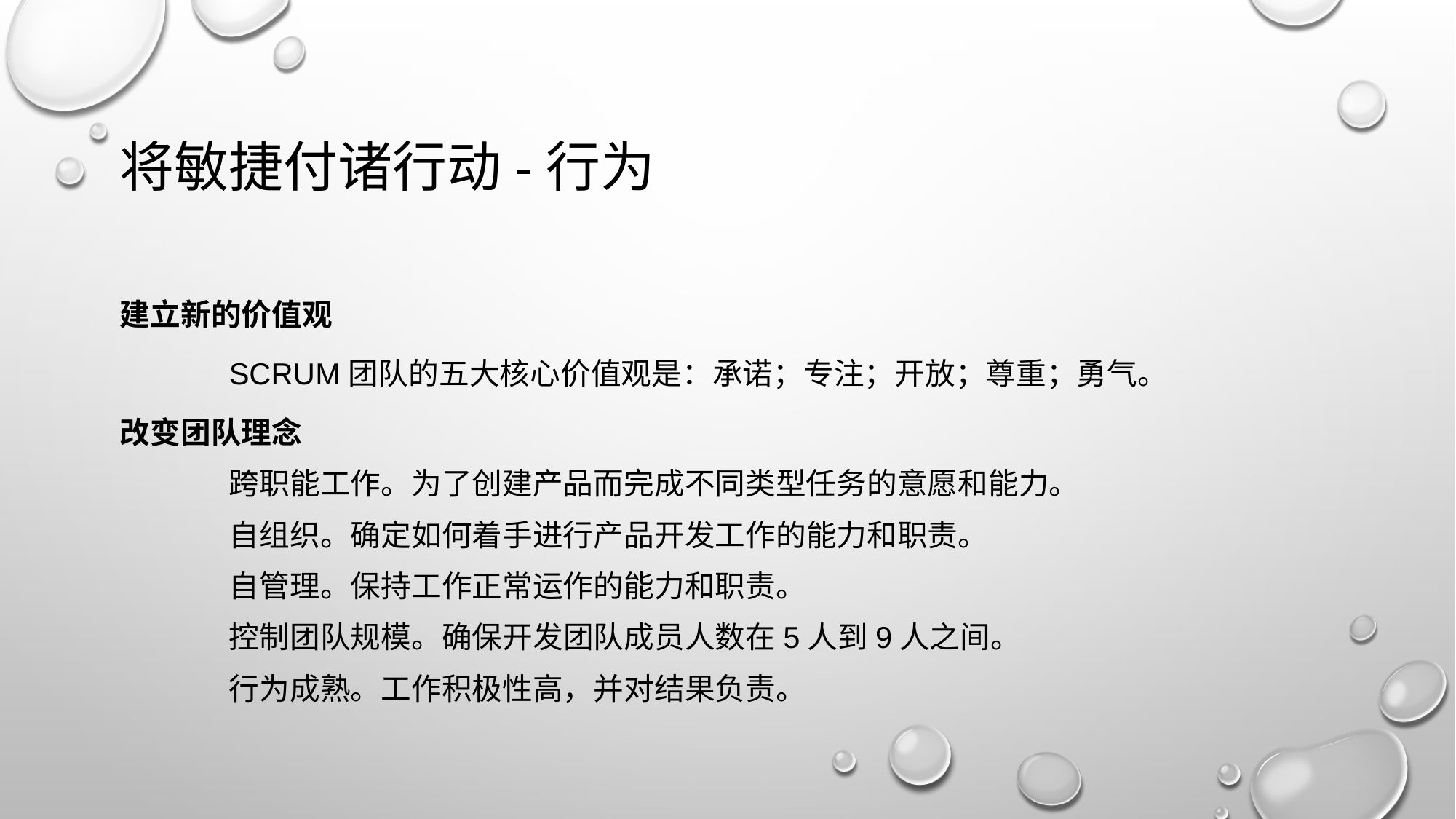

# 将敏捷付诸行动-行为
建立新的价值观
	Scrum团队的五大核心价值观是：承诺；专注；开放；尊重；勇气。
改变团队理念
跨职能工作。为了创建产品而完成不同类型任务的意愿和能力。
自组织。确定如何着手进行产品开发工作的能力和职责。
自管理。保持工作正常运作的能力和职责。
控制团队规模。确保开发团队成员人数在5人到9人之间。
行为成熟。工作积极性高，并对结果负责。